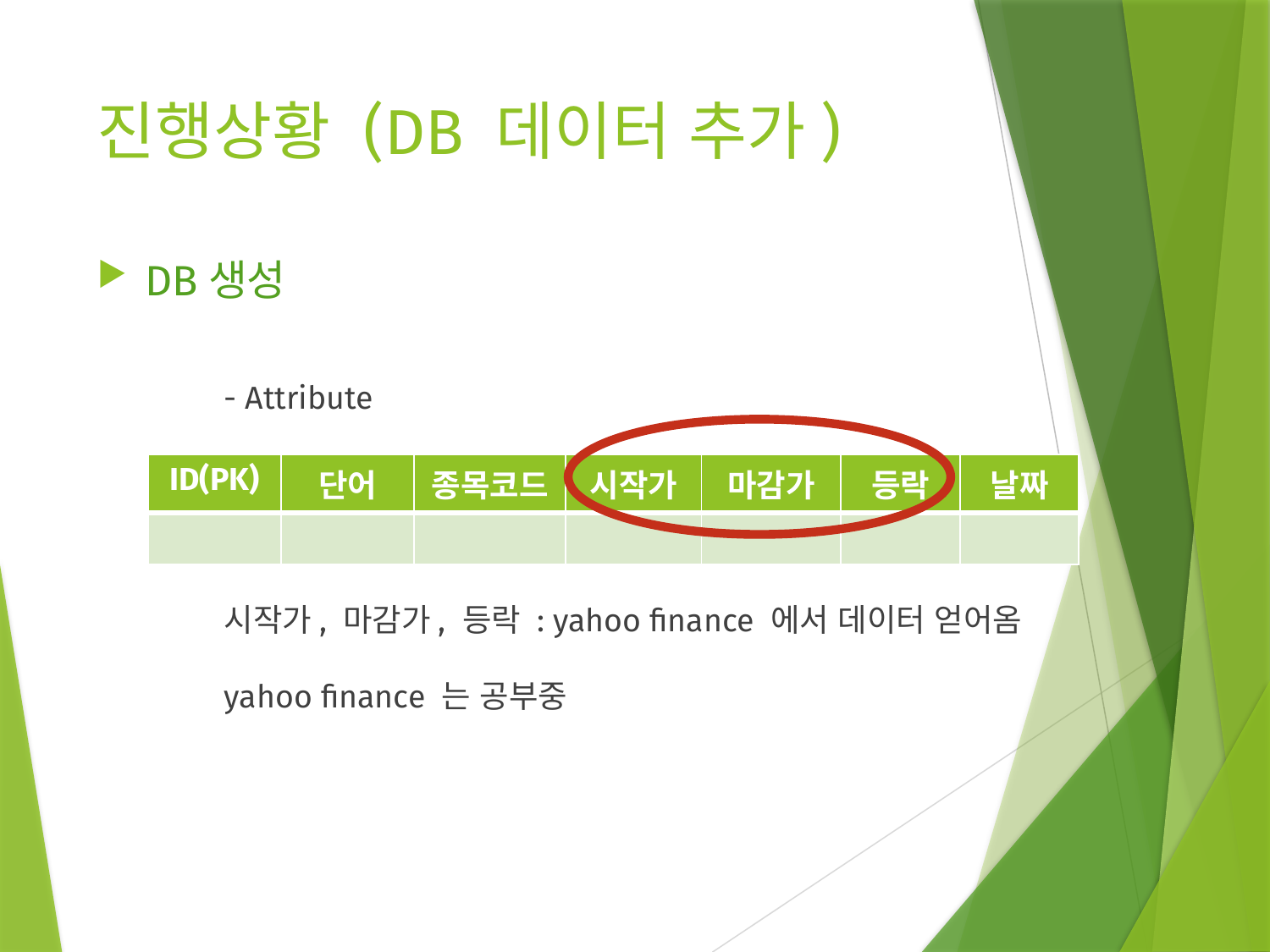

# 진행상황 (DB 데이터 추가)
DB생성

	- Attribute

	시작가, 마감가, 등락 : yahoo finance 에서 데이터 얻어옴
	yahoo finance 는 공부중

| ID(PK) | 단어 | 종목코드 | 시작가 | 마감가 | 등락 | 날짜 |
| --- | --- | --- | --- | --- | --- | --- |
|  |  |  |  |  |  |  |